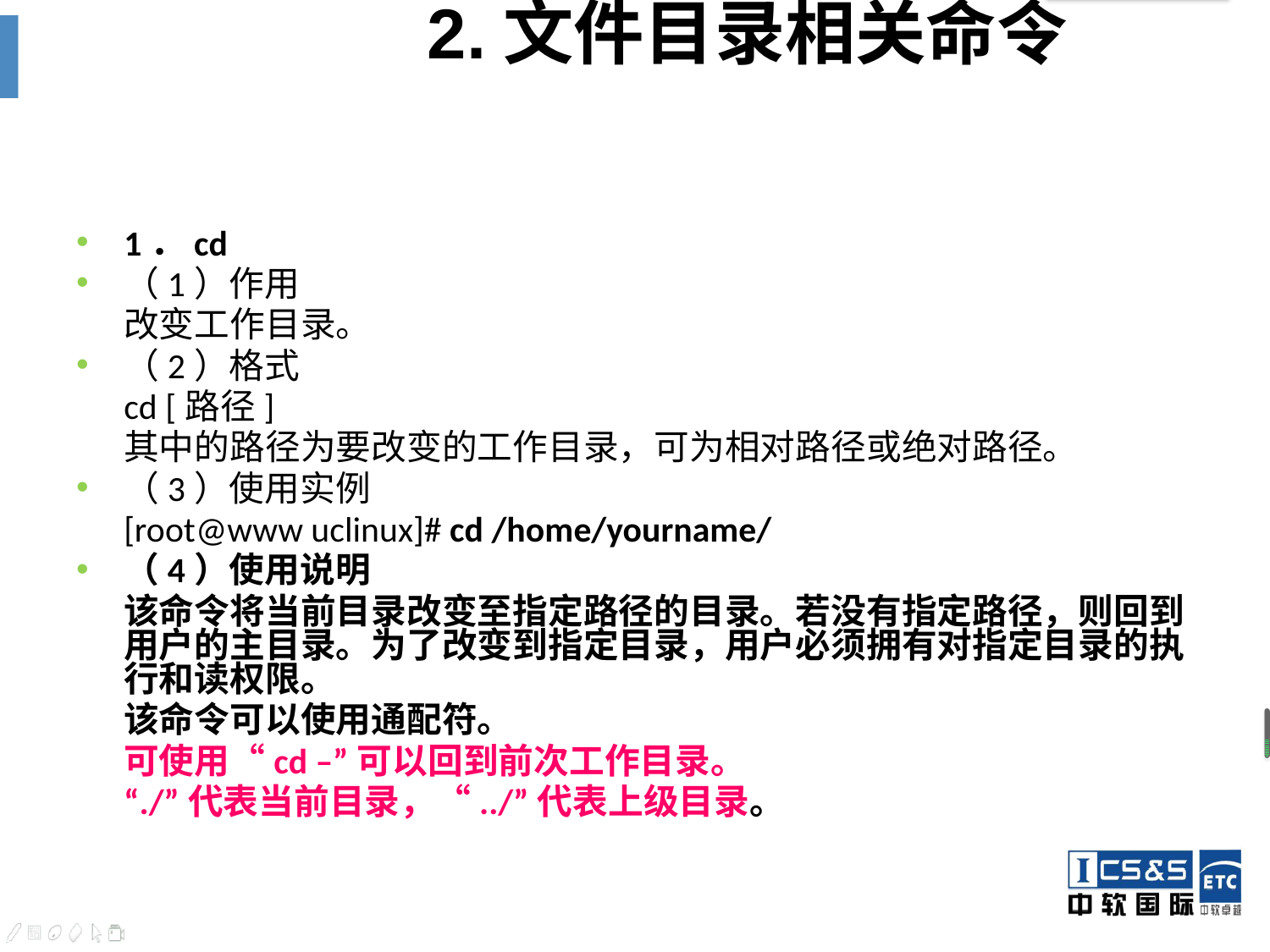

# 2.文件目录相关命令
1．cd
（1）作用
	改变工作目录。
（2）格式
	cd [路径]
	其中的路径为要改变的工作目录，可为相对路径或绝对路径。
（3）使用实例
	[root@www uclinux]# cd /home/yourname/
（4）使用说明
	该命令将当前目录改变至指定路径的目录。若没有指定路径，则回到用户的主目录。为了改变到指定目录，用户必须拥有对指定目录的执行和读权限。
	该命令可以使用通配符。
	可使用“cd –”可以回到前次工作目录。
	“./”代表当前目录，“../”代表上级目录。